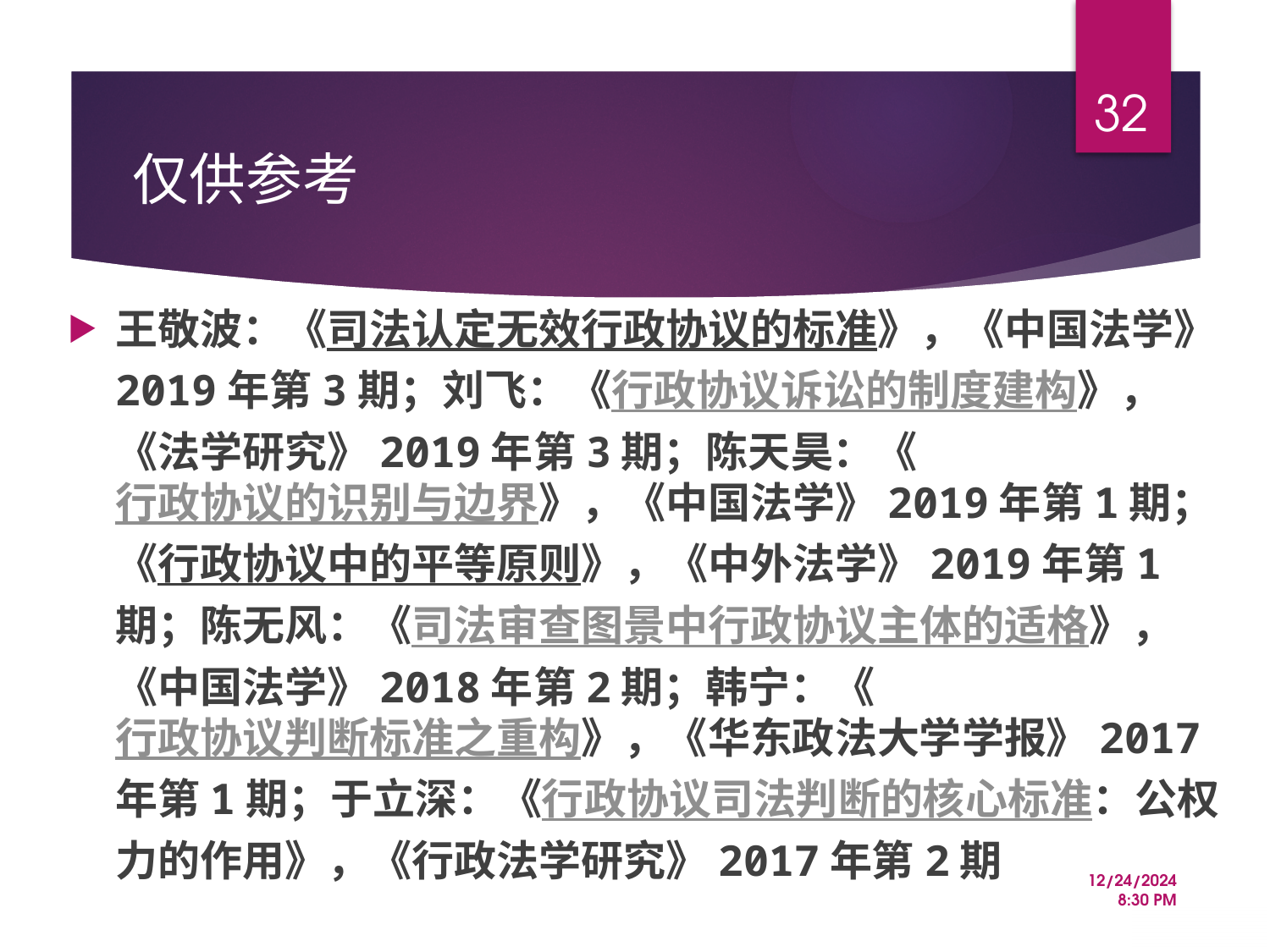

32
# 仅供参考
王敬波：《司法认定无效行政协议的标准》，《中国法学》2019年第3期；刘飞：《行政协议诉讼的制度建构》，《法学研究》2019年第3期；陈天昊：《行政协议的识别与边界》，《中国法学》2019年第1期；《行政协议中的平等原则》，《中外法学》2019年第1期；陈无风：《司法审查图景中行政协议主体的适格》，《中国法学》2018年第2期；韩宁：《行政协议判断标准之重构》，《华东政法大学学报》2017年第1期；于立深：《行政协议司法判断的核心标准：公权力的作用》，《行政法学研究》2017年第2期

12/24/2024 8:30 PM